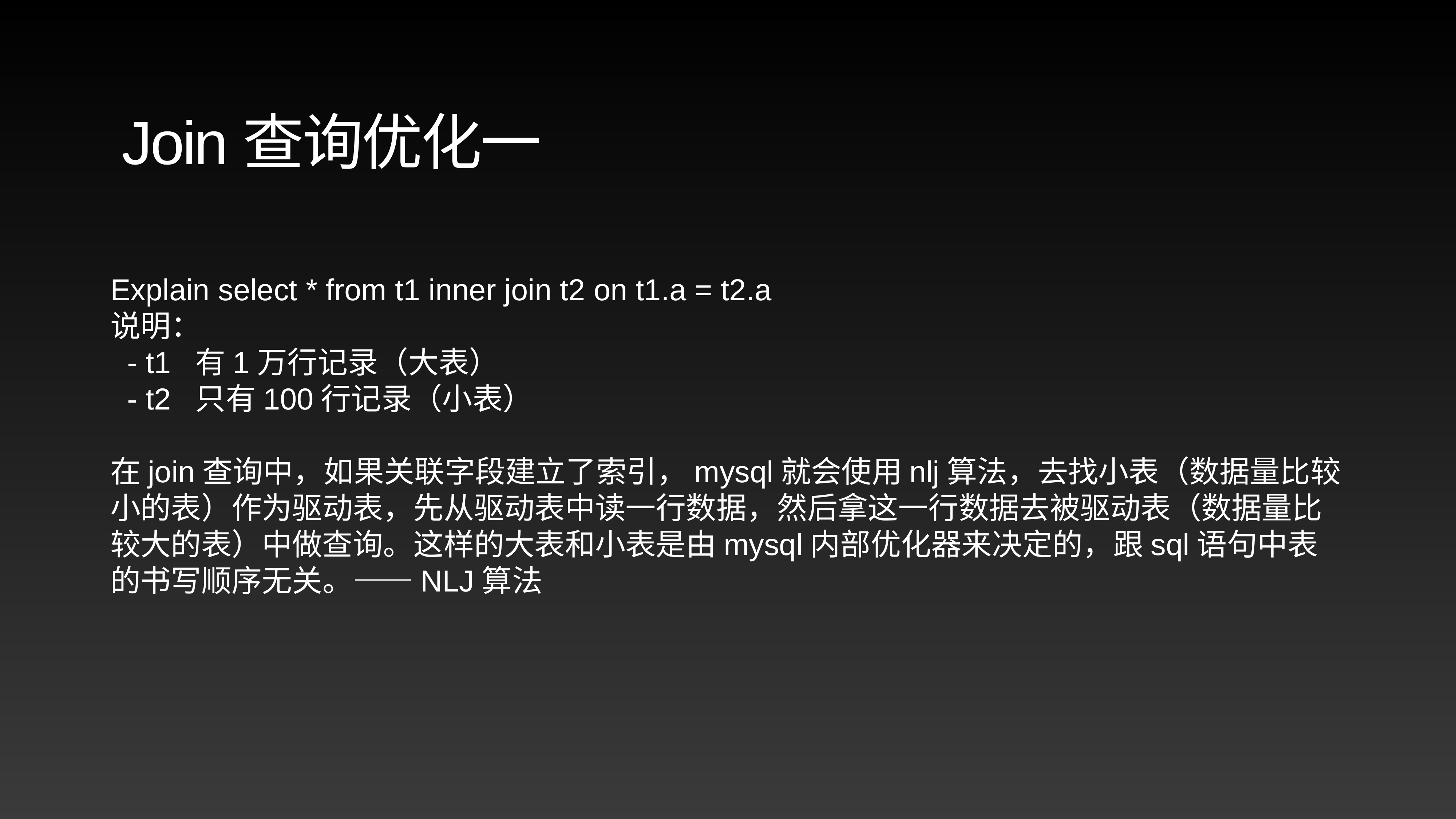

Join查询优化一
Explain select * from t1 inner join t2 on t1.a = t2.a
说明：
  - t1  有1万行记录（大表）
  - t2  只有100行记录（小表）

在join查询中，如果关联字段建立了索引，mysql就会使用nlj算法，去找小表（数据量比较小的表）作为驱动表，先从驱动表中读一行数据，然后拿这一行数据去被驱动表（数据量比较大的表）中做查询。这样的大表和小表是由mysql内部优化器来决定的，跟sql语句中表的书写顺序无关。——NLJ算法